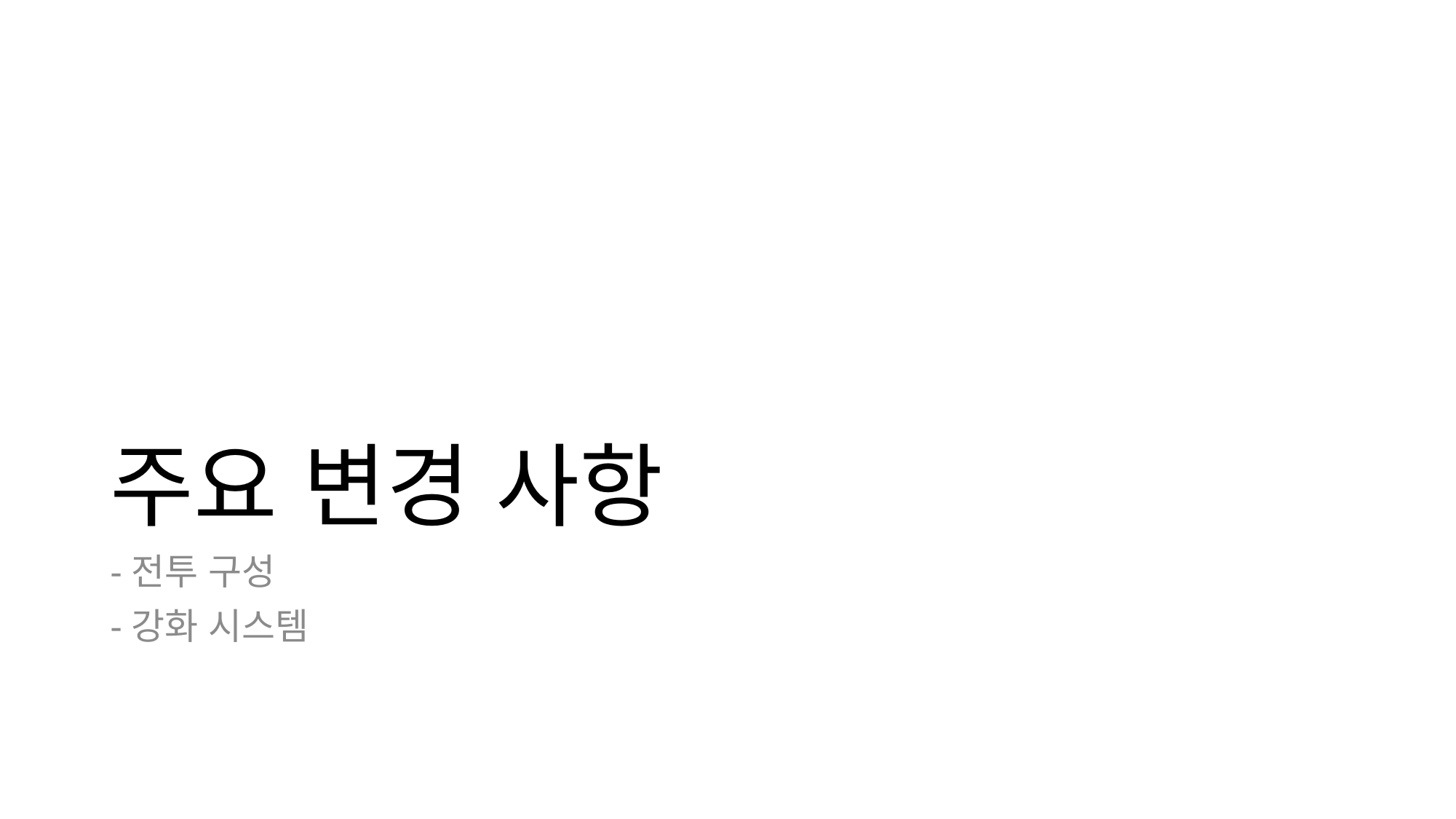

# 주요 변경 사항
-전투 구성
-강화 시스템